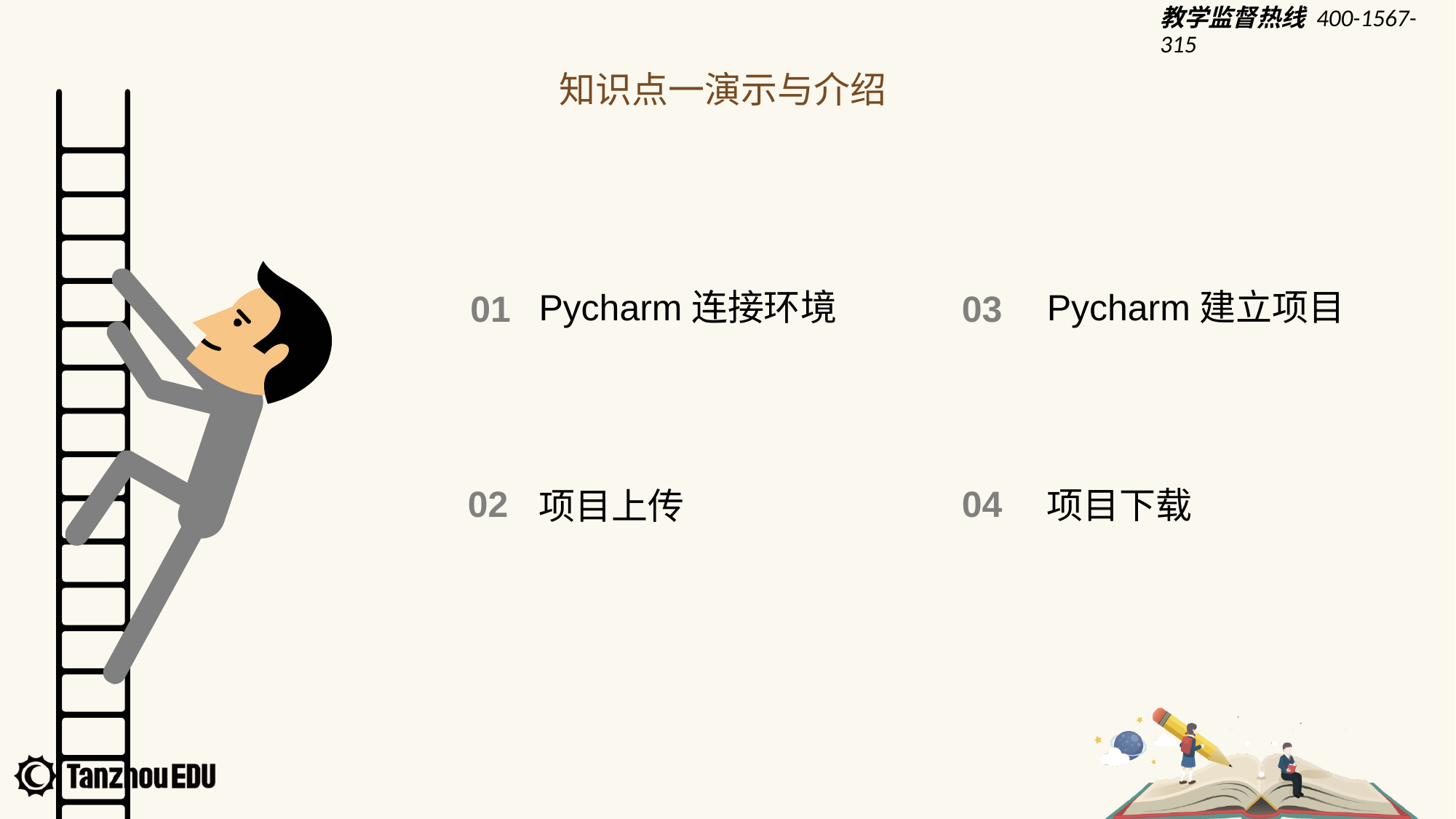

知识点一演示与介绍

Pycharm连接环境
Pycharm建立项目
01
03
02
项目下载
项目上传
04